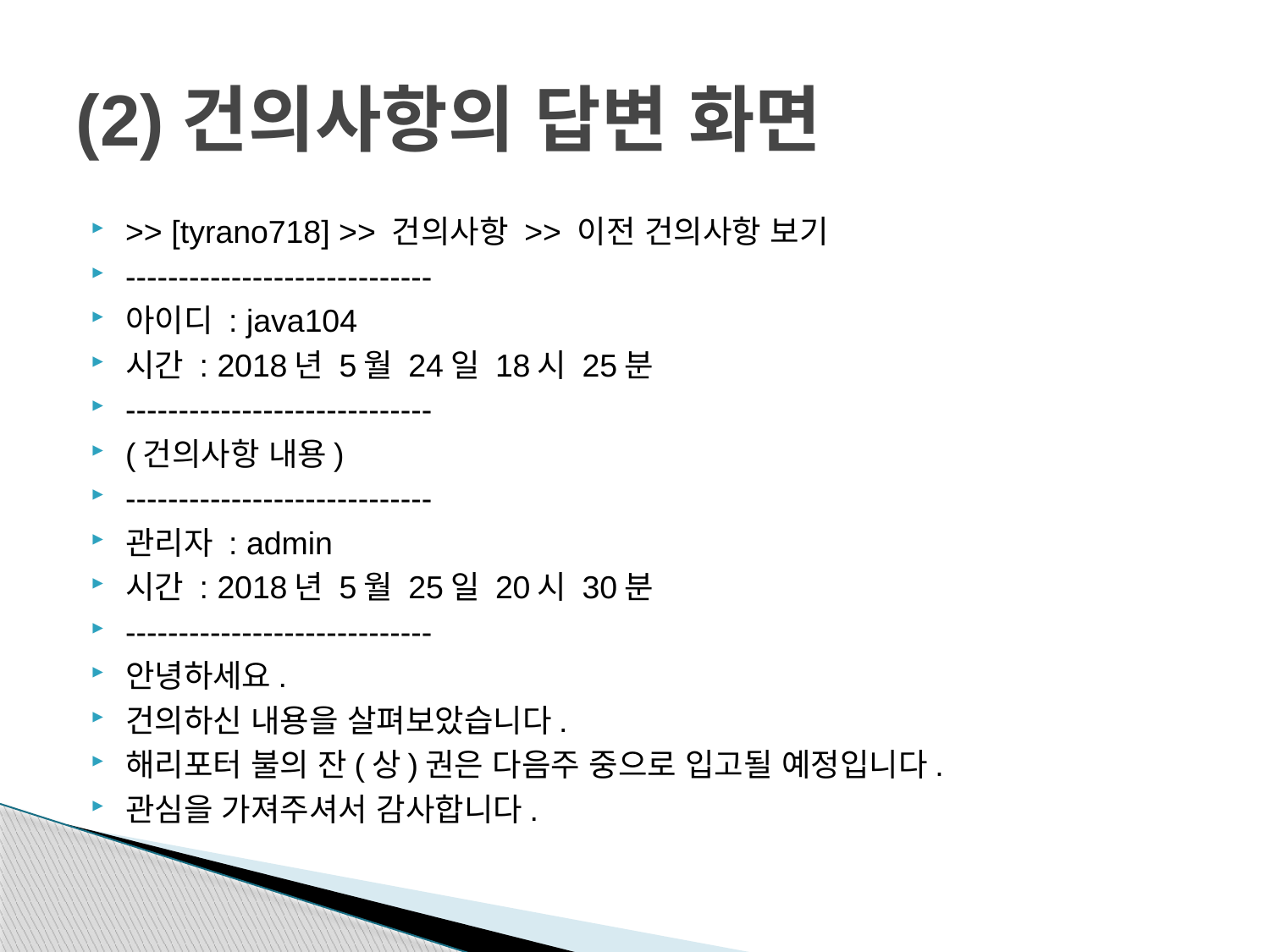

# (2)건의사항의 답변 화면
>> [tyrano718] >> 건의사항 >> 이전 건의사항 보기
-----------------------------
아이디 : java104
시간 : 2018년 5월 24일 18시 25분
-----------------------------
(건의사항 내용)
-----------------------------
관리자 : admin
시간 : 2018년 5월 25일 20시 30분
-----------------------------
안녕하세요.
건의하신 내용을 살펴보았습니다.
해리포터 불의 잔(상)권은 다음주 중으로 입고될 예정입니다.
관심을 가져주셔서 감사합니다.